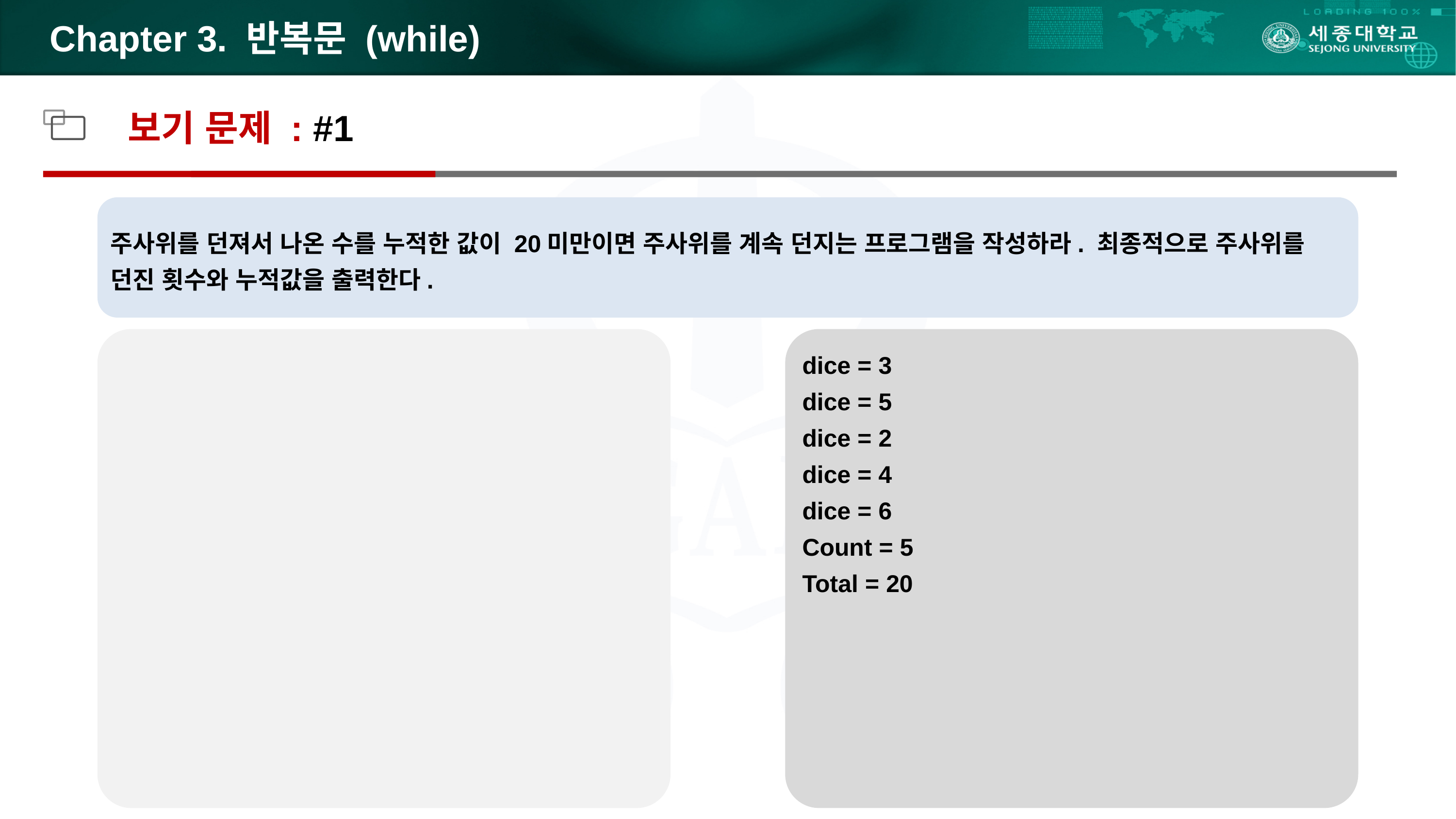

# Chapter 3. 반복문 (while)
보기 문제 : #1
주사위를 던져서 나온 수를 누적한 값이 20미만이면 주사위를 계속 던지는 프로그램을 작성하라. 최종적으로 주사위를 던진 횟수와 누적값을 출력한다.

dice = 3
dice = 5
dice = 2
dice = 4
dice = 6
Count = 5
Total = 20